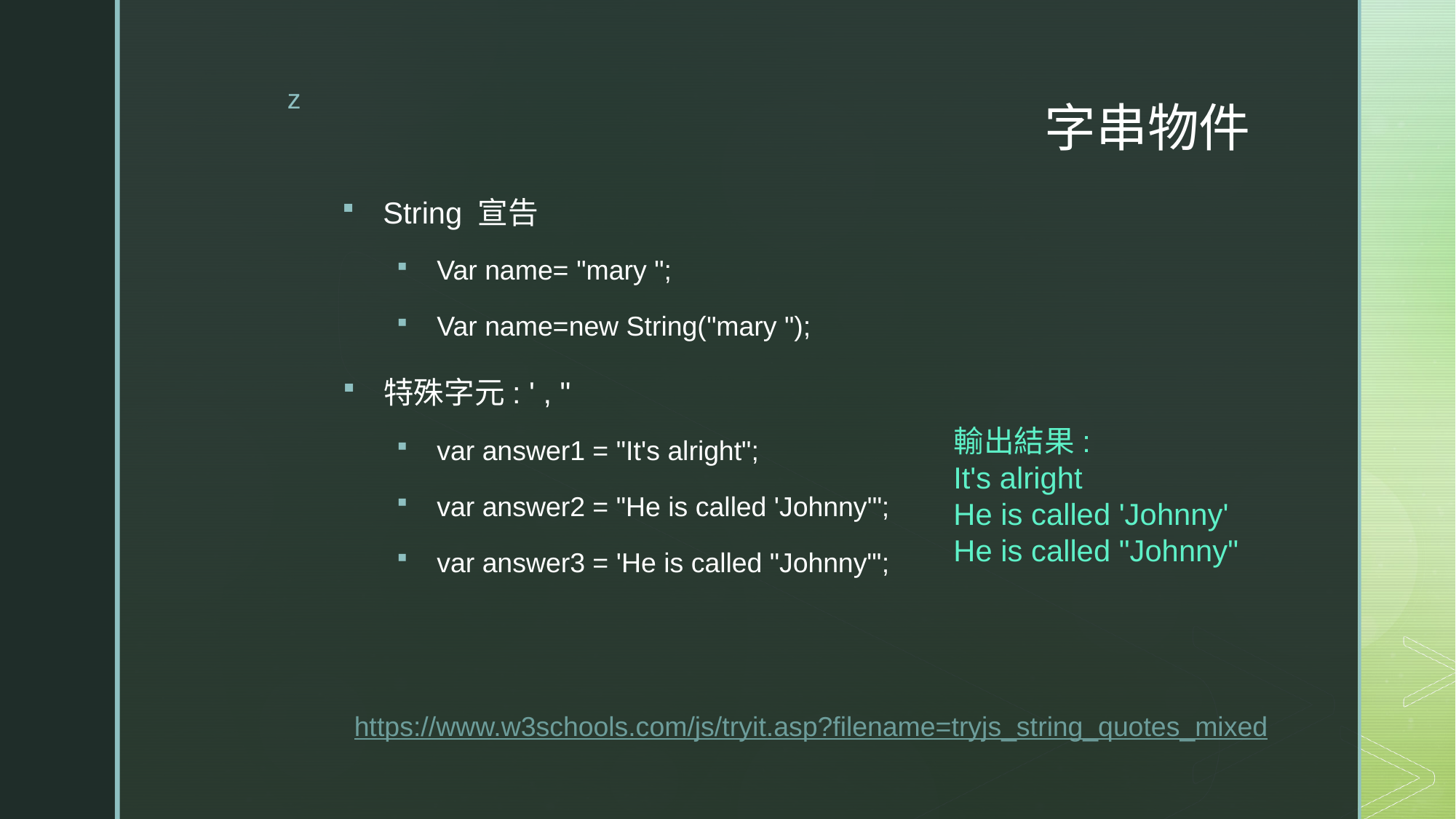

# 字串物件
String 宣告
Var name= "mary ";
Var name=new String("mary ");
特殊字元: ' , "
var answer1 = "It's alright";
var answer2 = "He is called 'Johnny'";
var answer3 = 'He is called "Johnny"';

輸出結果:
It's alright
He is called 'Johnny'
He is called "Johnny"
https://www.w3schools.com/js/tryit.asp?filename=tryjs_string_quotes_mixed